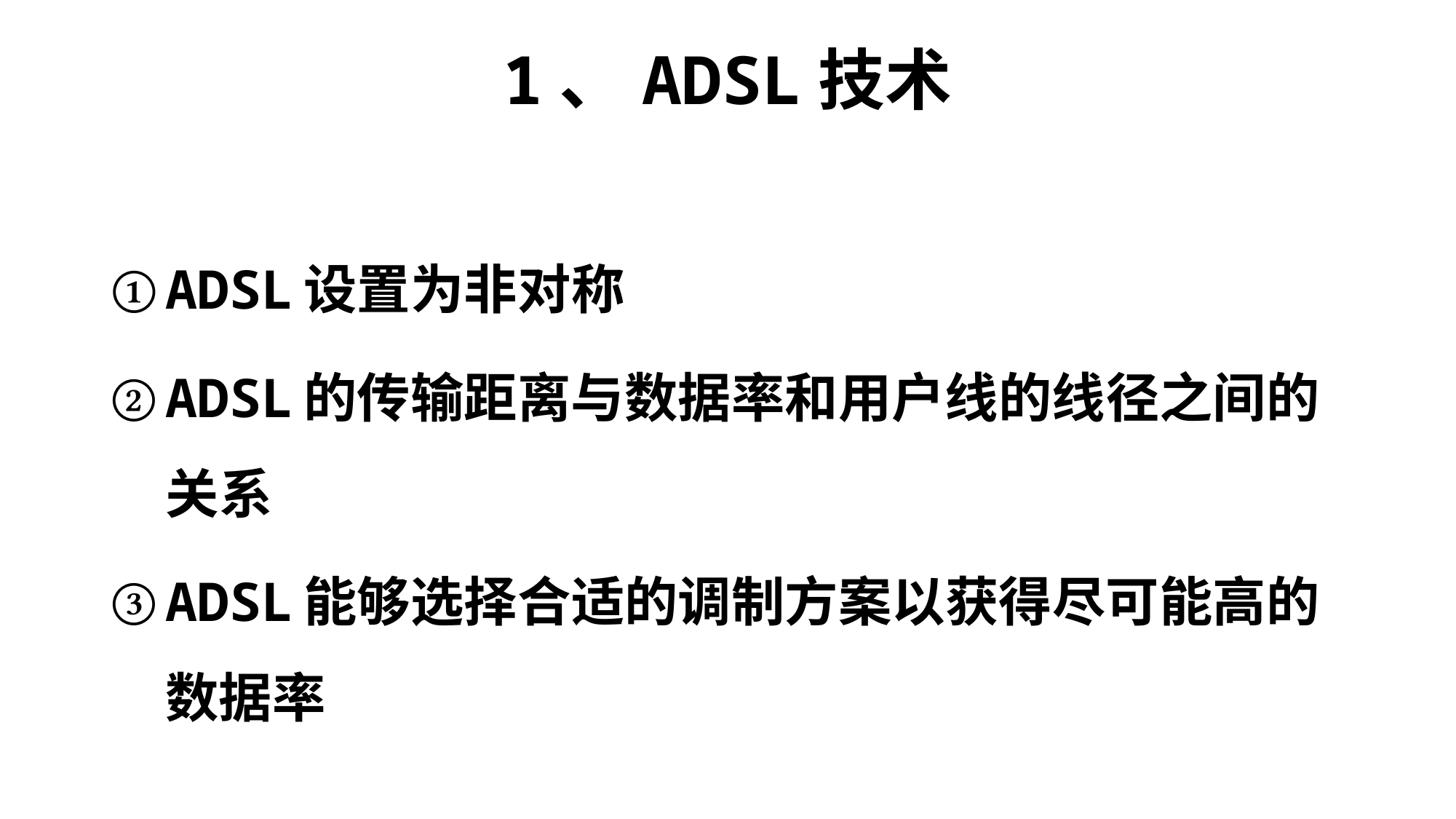

# 1、ADSL技术
ADSL设置为非对称
ADSL的传输距离与数据率和用户线的线径之间的关系
ADSL能够选择合适的调制方案以获得尽可能高的数据率